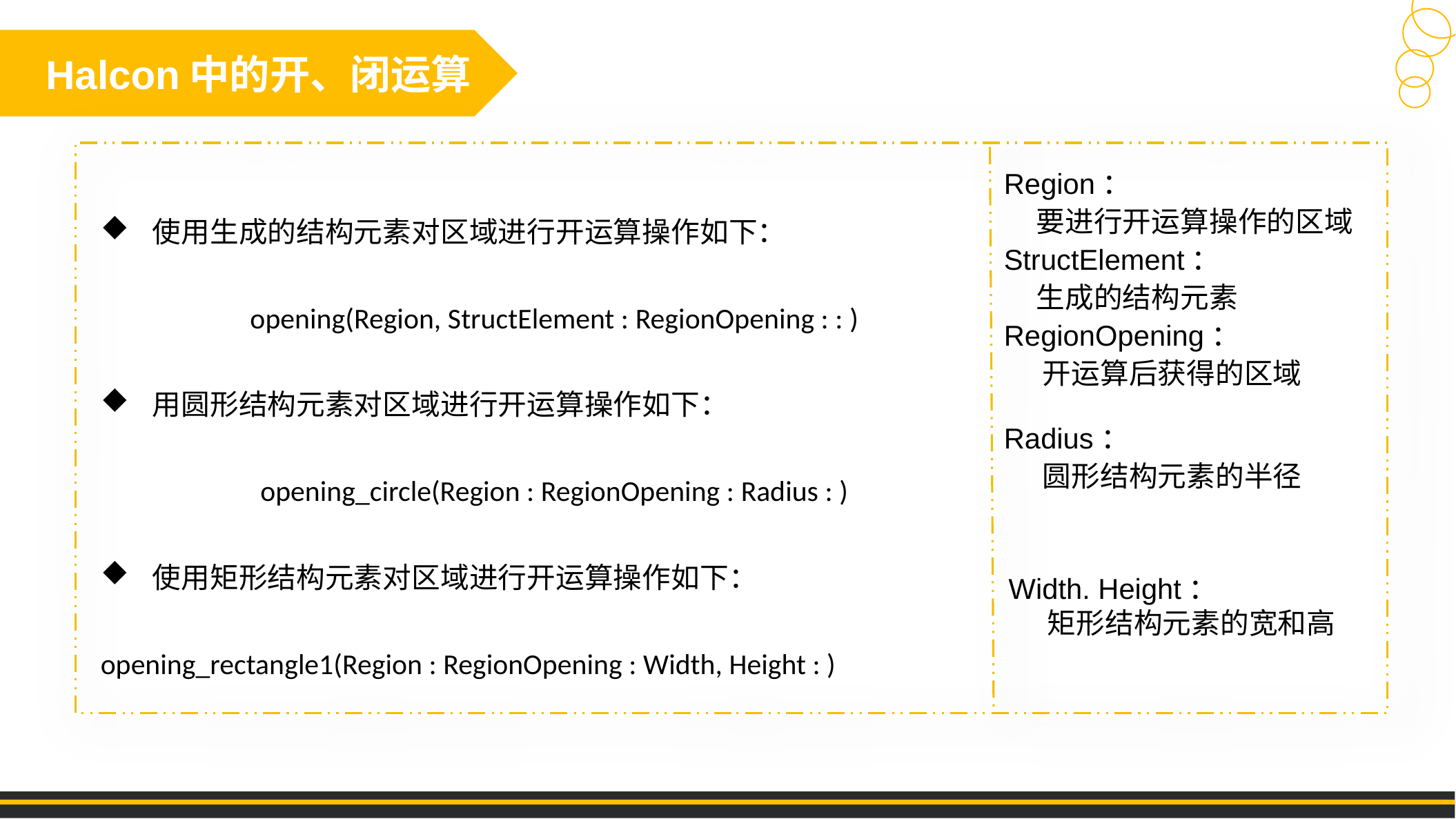

Halcon中的开、闭运算

使用生成的结构元素对区域进行开运算操作如下：
opening(Region, StructElement : RegionOpening : : )
用圆形结构元素对区域进行开运算操作如下：
opening_circle(Region : RegionOpening : Radius : )
使用矩形结构元素对区域进行开运算操作如下：
opening_rectangle1(Region : RegionOpening : Width, Height : )

Region：
    要进行开运算操作的区域StructElement：
    生成的结构元素
RegionOpening：
     开运算后获得的区域
Radius：
     圆形结构元素的半径
Width. Height：
     矩形结构元素的宽和高